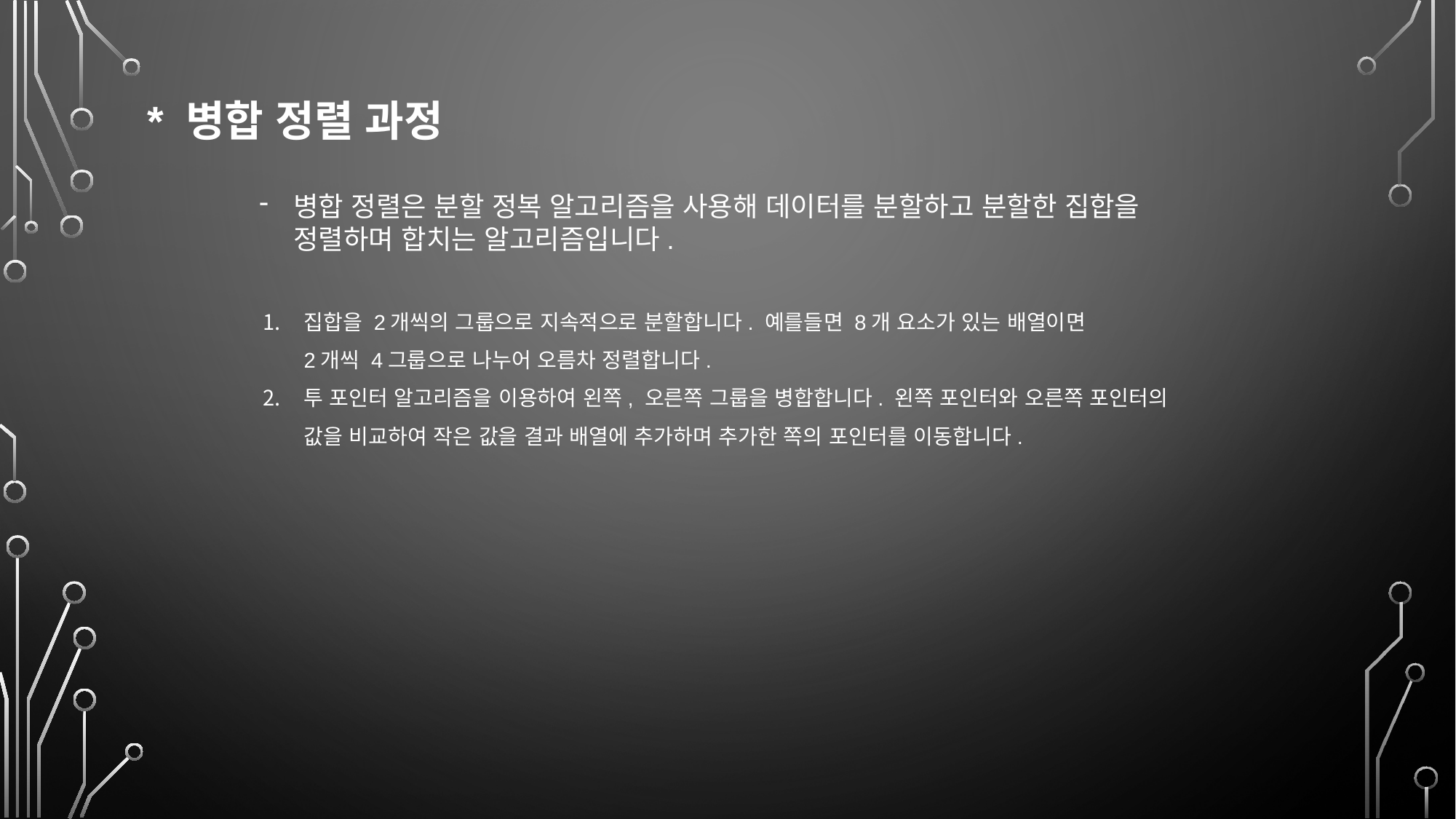

* 병합 정렬 과정
병합 정렬은 분할 정복 알고리즘을 사용해 데이터를 분할하고 분할한 집합을
정렬하며 합치는 알고리즘입니다.
집합을 2개씩의 그룹으로 지속적으로 분할합니다. 예를들면 8개 요소가 있는 배열이면
2개씩 4그룹으로 나누어 오름차 정렬합니다.
투 포인터 알고리즘을 이용하여 왼쪽, 오른쪽 그룹을 병합합니다. 왼쪽 포인터와 오른쪽 포인터의
값을 비교하여 작은 값을 결과 배열에 추가하며 추가한 쪽의 포인터를 이동합니다.